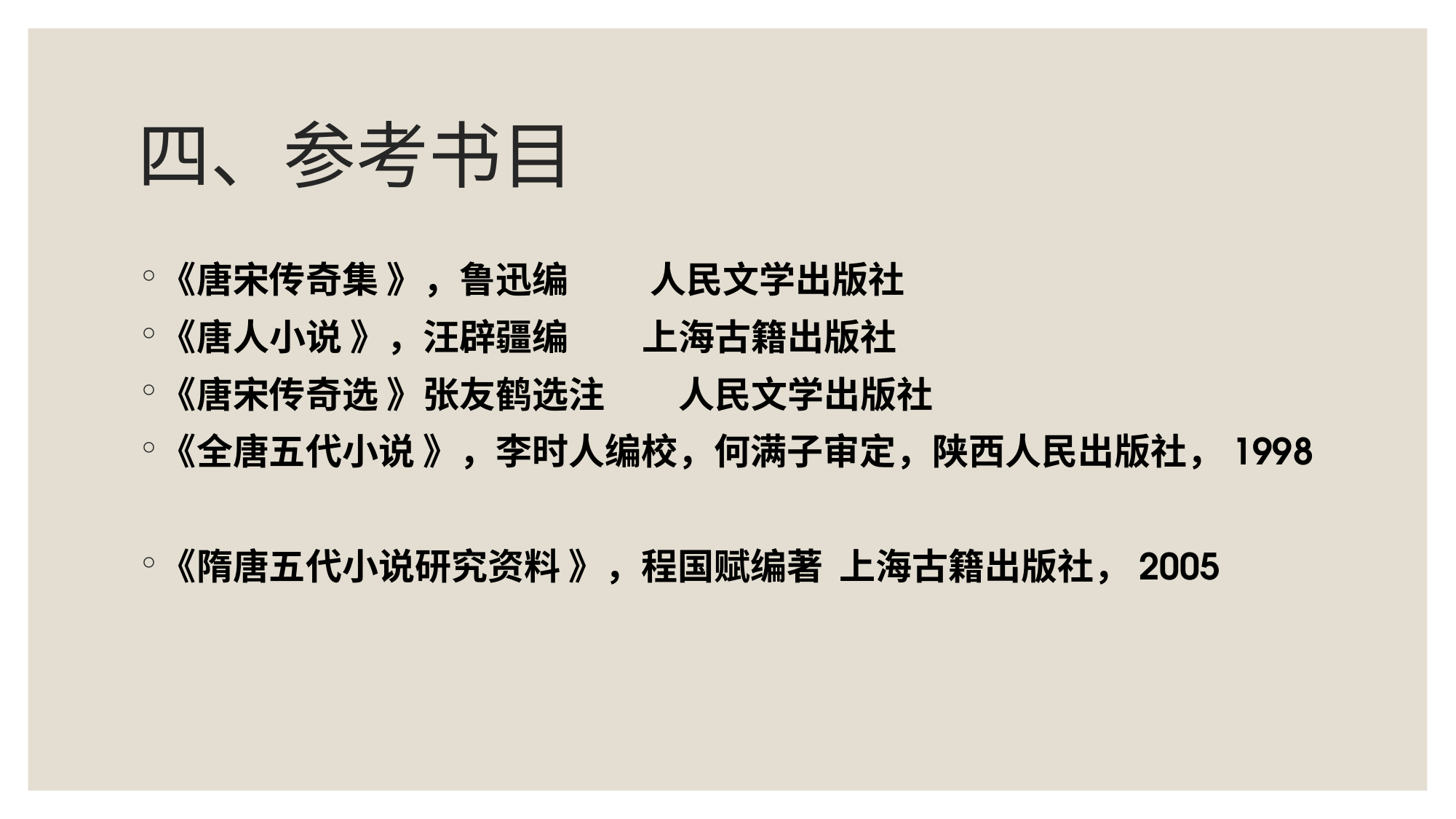

# 四、参考书目
《唐宋传奇集 》，鲁迅编          人民文学出版社
《唐人小说 》，汪辟疆编         上海古籍出版社
《唐宋传奇选 》张友鹤选注         人民文学出版社
《全唐五代小说 》，李时人编校，何满子审定，陕西人民出版社，1998

《隋唐五代小说研究资料 》，程国赋编著  上海古籍出版社，2005